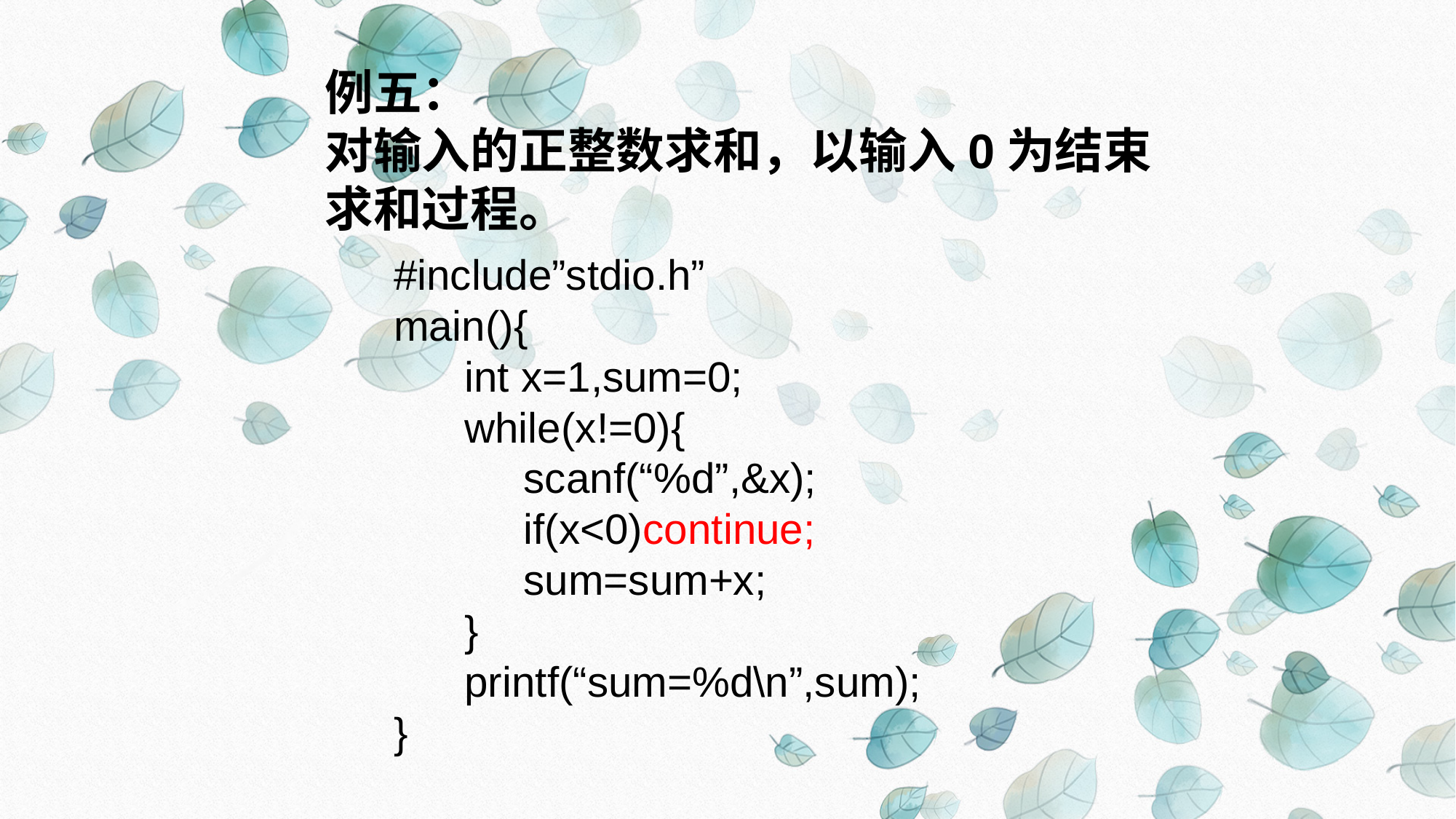

例五：
对输入的正整数求和，以输入0为结束求和过程。

#include”stdio.h”
main(){
      int x=1,sum=0;
      while(x!=0){
           scanf(“%d”,&x);
           if(x<0)continue;
           sum=sum+x;
      }
      printf(“sum=%d\n”,sum);
}